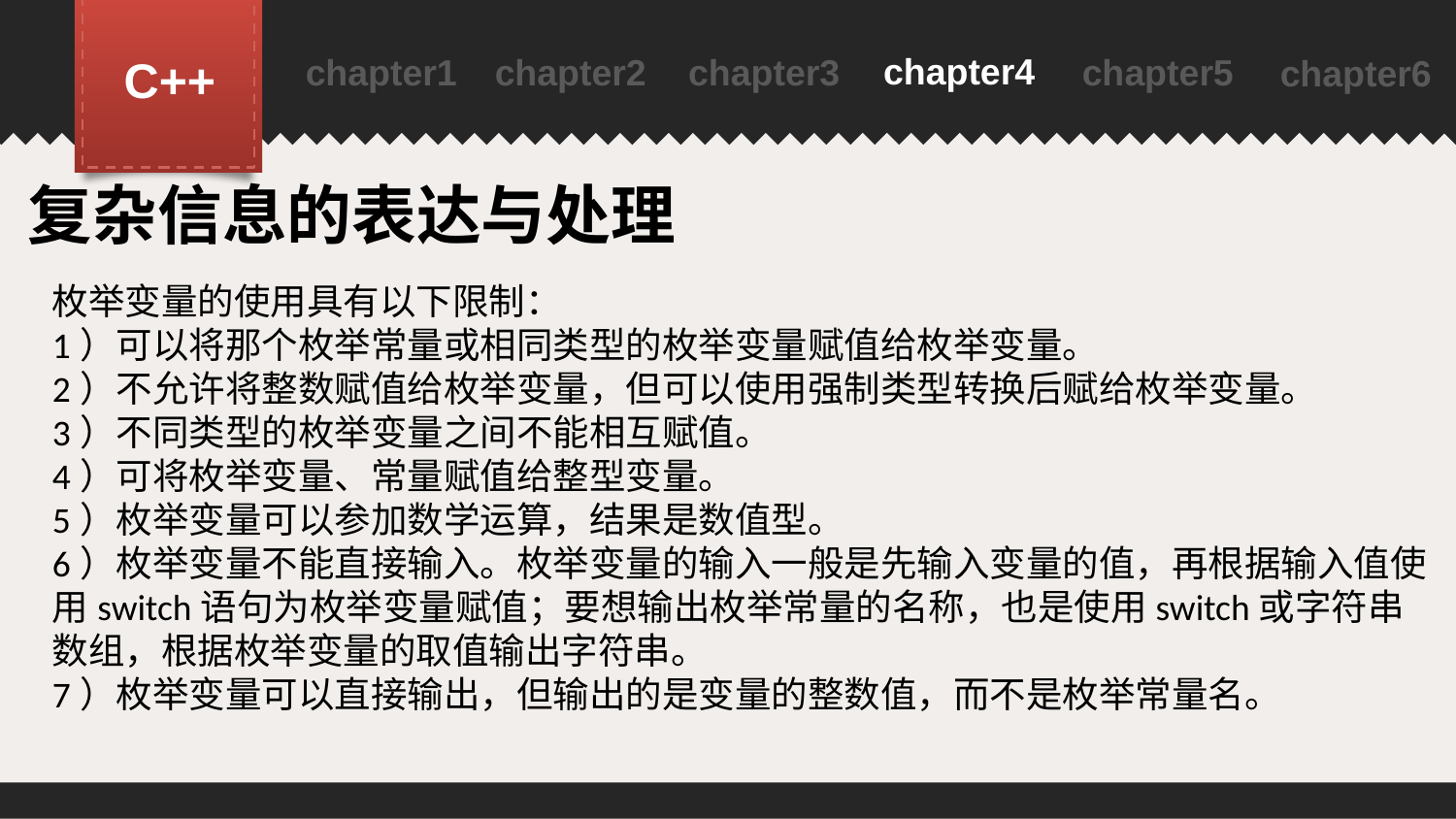

chapter4
C++
chapter1
chapter2
chapter3
chapter5
chapter6
PPT模板下载：www.1ppt.com/moban/     行业PPT模板：www.1ppt.com/hangye/
节日PPT模板：www.1ppt.com/jieri/           PPT素材下载：www.1ppt.com/sucai/
PPT背景图片：www.1ppt.com/beijing/      PPT图表下载：www.1ppt.com/tubiao/
优秀PPT下载：www.1ppt.com/xiazai/        PPT教程： www.1ppt.com/powerpoint/
Word教程： www.1ppt.com/word/              Excel教程：www.1ppt.com/excel/
资料下载：www.1ppt.com/ziliao/                PPT课件下载：www.1ppt.com/kejian/
范文下载：www.1ppt.com/fanwen/             试卷下载：www.1ppt.com/shiti/
教案下载：www.1ppt.com/jiaoan/

复杂信息的表达与处理
枚举变量的使用具有以下限制：
1）可以将那个枚举常量或相同类型的枚举变量赋值给枚举变量。
2）不允许将整数赋值给枚举变量，但可以使用强制类型转换后赋给枚举变量。
3）不同类型的枚举变量之间不能相互赋值。
4）可将枚举变量、常量赋值给整型变量。
5）枚举变量可以参加数学运算，结果是数值型。
6）枚举变量不能直接输入。枚举变量的输入一般是先输入变量的值，再根据输入值使用switch语句为枚举变量赋值；要想输出枚举常量的名称，也是使用switch或字符串数组，根据枚举变量的取值输出字符串。
7）枚举变量可以直接输出，但输出的是变量的整数值，而不是枚举常量名。